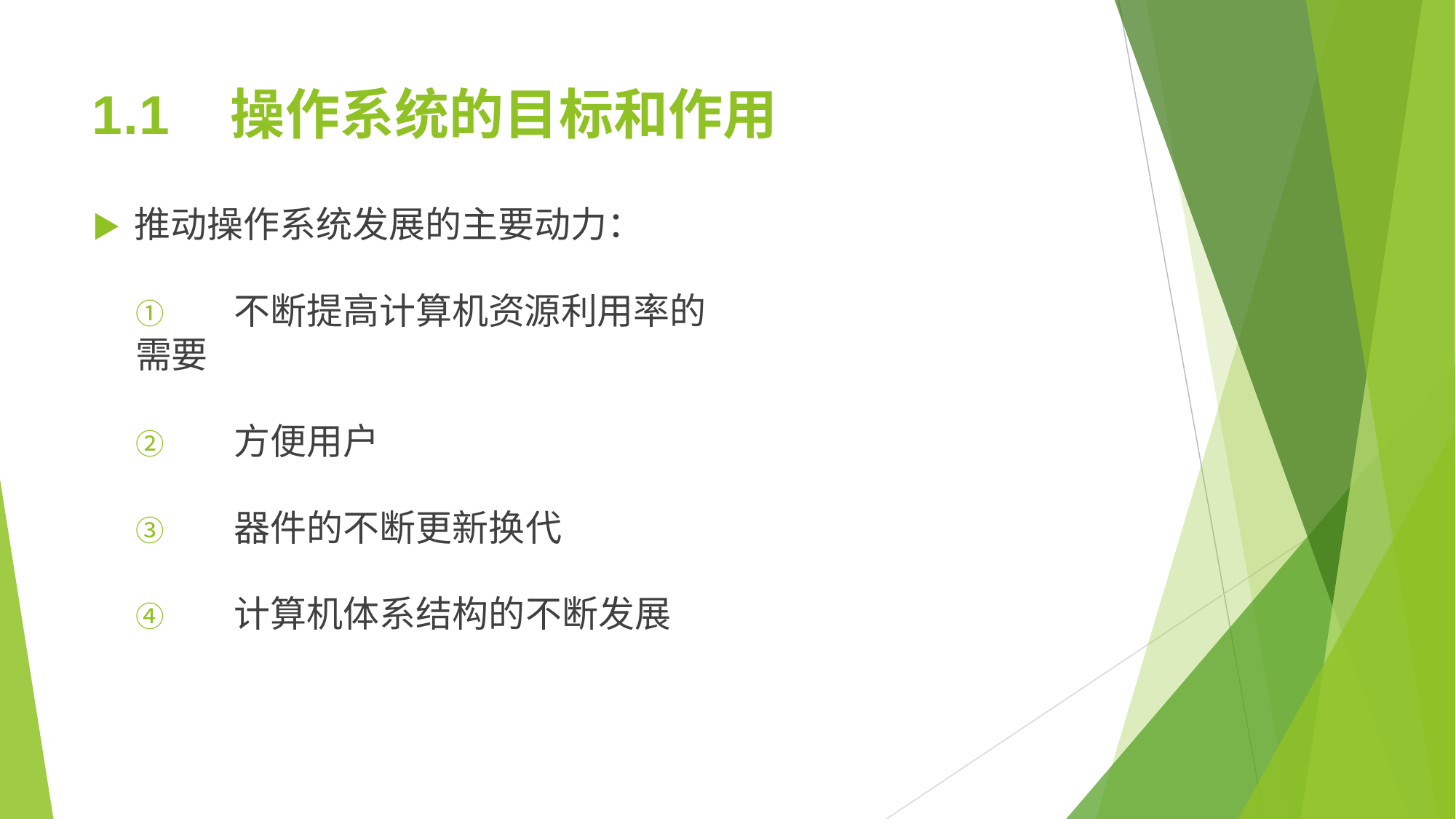

# 1.1	操作系统的目标和作用
▶	推动操作系统发展的主要动力：

①	不断提高计算机资源利用率的需要

②	方便用户

③	器件的不断更新换代

④	计算机体系结构的不断发展